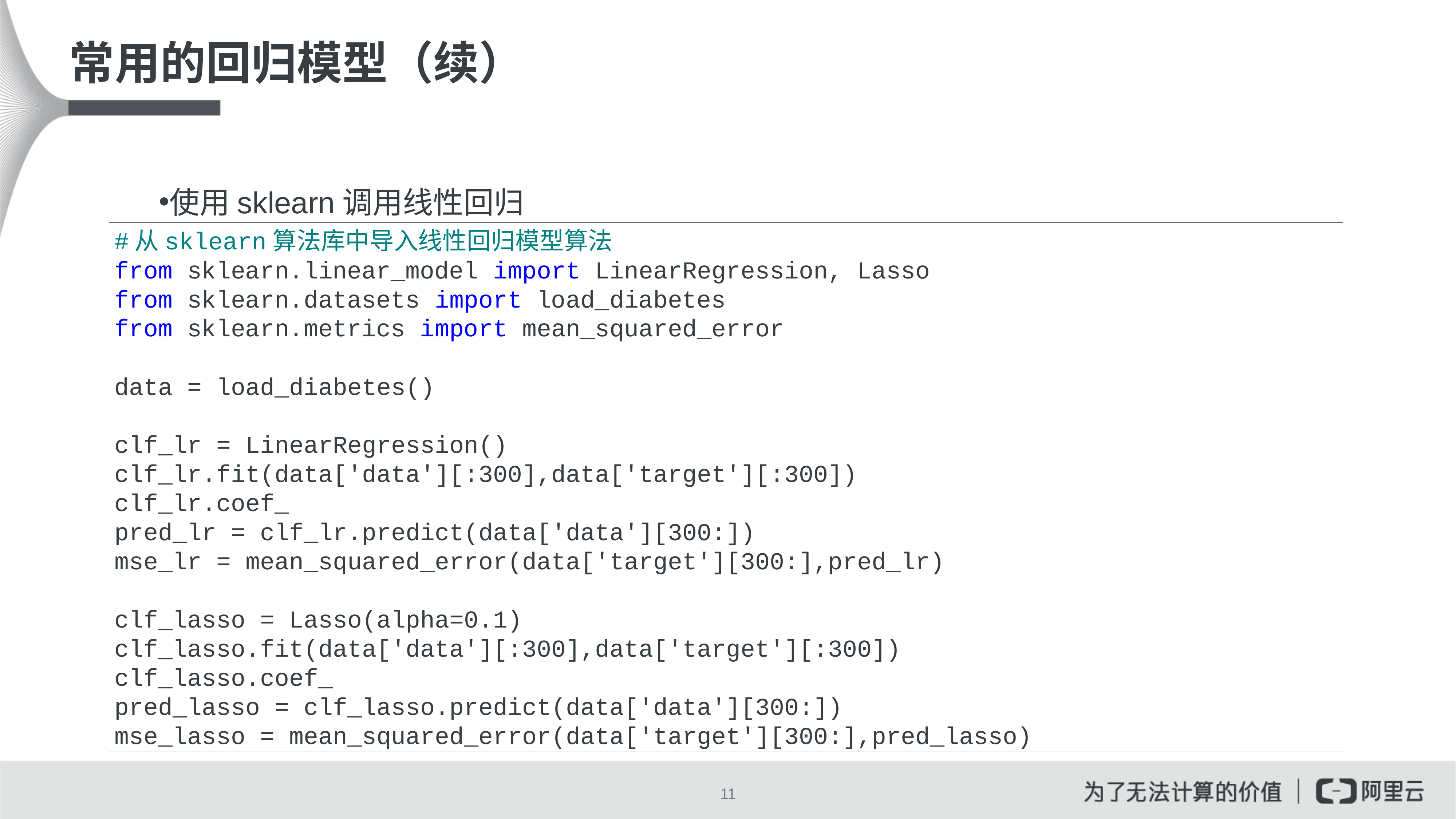

# 常用的回归模型（续）
使用sklearn调用线性回归
#从sklearn算法库中导入线性回归模型算法
from sklearn.linear_model import LinearRegression, Lasso
from sklearn.datasets import load_diabetes
from sklearn.metrics import mean_squared_error

data = load_diabetes()

clf_lr = LinearRegression()
clf_lr.fit(data['data'][:300],data['target'][:300])
clf_lr.coef_
pred_lr = clf_lr.predict(data['data'][300:])
mse_lr = mean_squared_error(data['target'][300:],pred_lr)

clf_lasso = Lasso(alpha=0.1)
clf_lasso.fit(data['data'][:300],data['target'][:300])
clf_lasso.coef_
pred_lasso = clf_lasso.predict(data['data'][300:])
mse_lasso = mean_squared_error(data['target'][300:],pred_lasso)